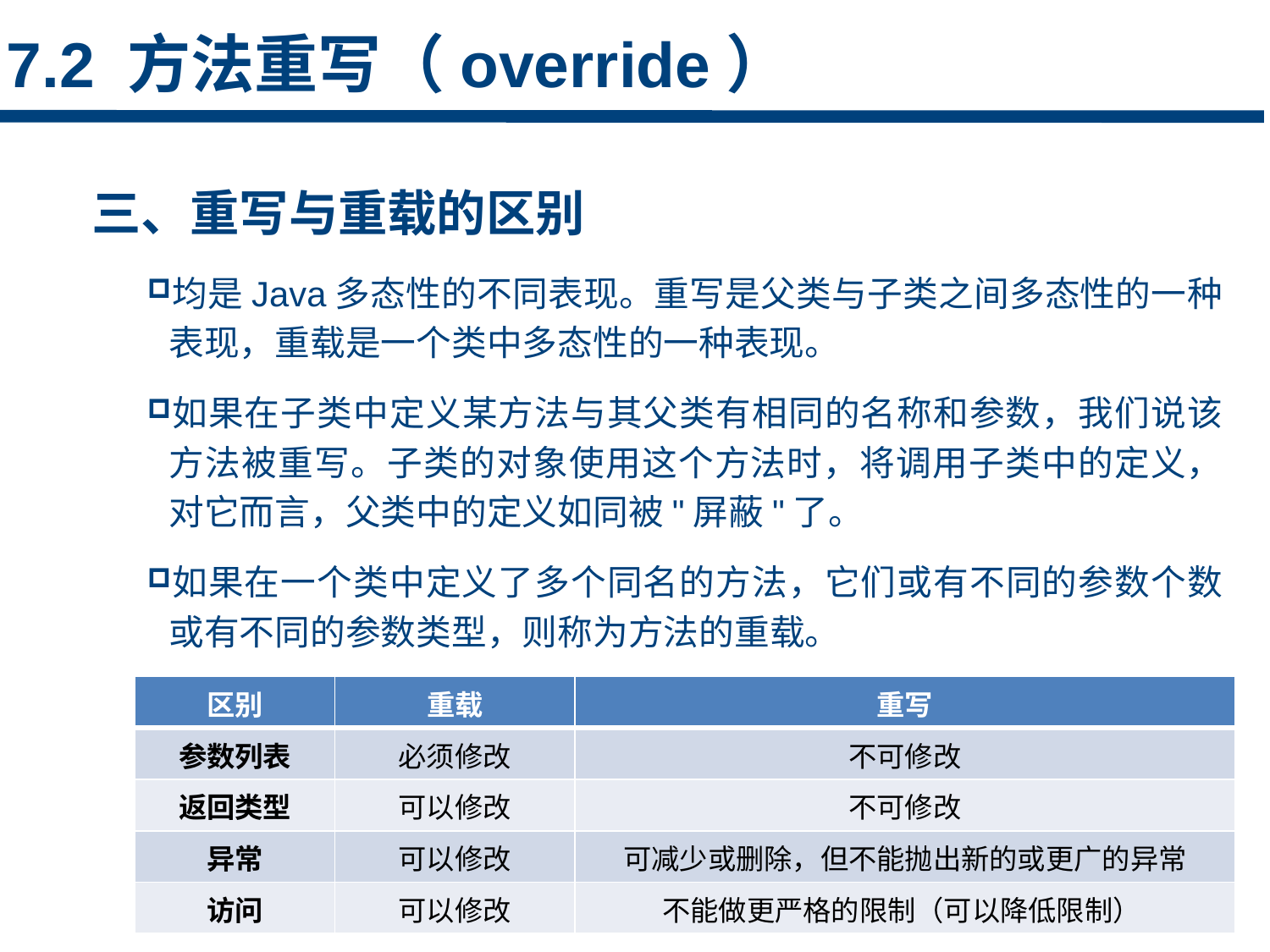

7.2 方法重写（override）
三、重写与重载的区别
均是Java多态性的不同表现。重写是父类与子类之间多态性的一种表现，重载是一个类中多态性的一种表现。
如果在子类中定义某方法与其父类有相同的名称和参数，我们说该方法被重写。子类的对象使用这个方法时，将调用子类中的定义，对它而言，父类中的定义如同被"屏蔽"了。
如果在一个类中定义了多个同名的方法，它们或有不同的参数个数或有不同的参数类型，则称为方法的重载。
点击添加文本
点击添加文本
点击添加文本
| 区别 | 重载 | 重写 |
| --- | --- | --- |
| 参数列表 | 必须修改 | 不可修改 |
| 返回类型 | 可以修改 | 不可修改 |
| 异常 | 可以修改 | 可减少或删除，但不能抛出新的或更广的异常 |
| 访问 | 可以修改 | 不能做更严格的限制（可以降低限制） |
点击添加文本